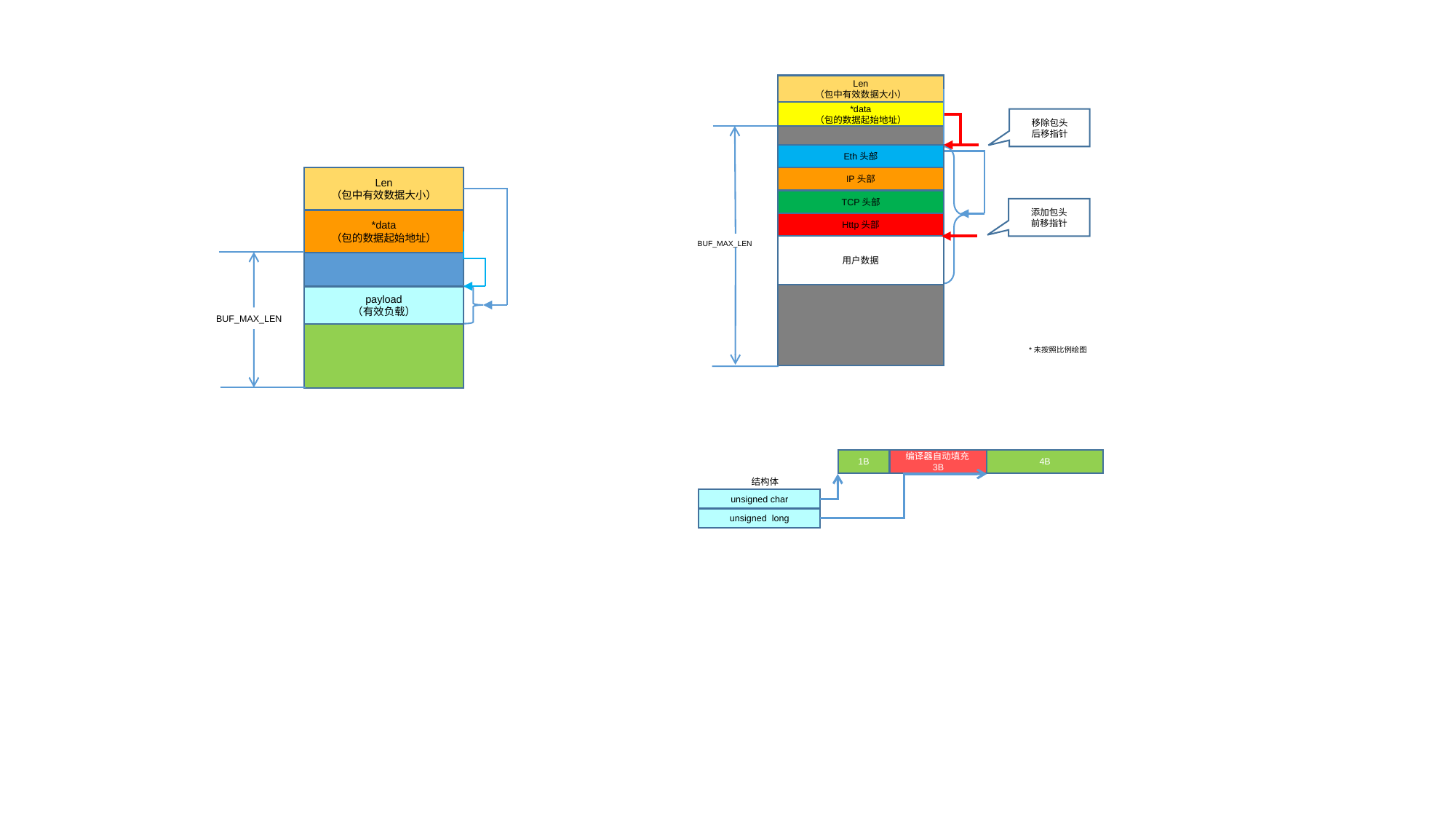

Len
（包中有效数据大小）
*data
（包的数据起始地址）
移除包头
后移指针
Eth头部

IP头部
TCP头部
Http头部
BUF_MAX_LEN
用户数据
添加包头
前移指针
*未按照比例绘图

Len
（包中有效数据大小）
*data
（包的数据起始地址）

payload
（有效负载）
BUF_MAX_LEN
编译器自动填充3B
4B
1B
结构体
unsigned char
unsigned  long